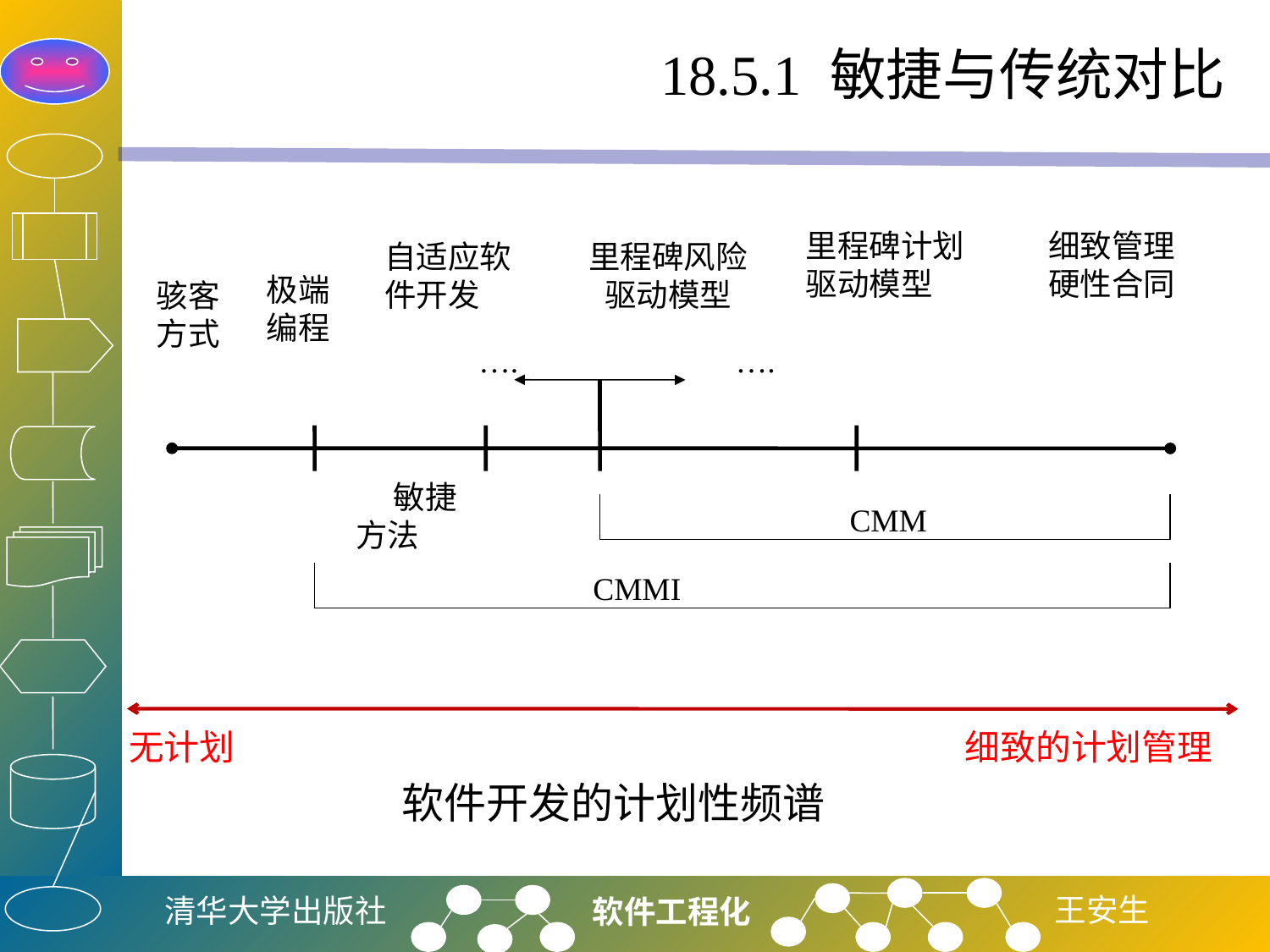

# 18.5.1 敏捷与传统对比

里程碑计划驱动模型
细致管理
硬性合同
自适应软件开发
里程碑风险驱动模型
极端
编程
骇客
方式
….
….

敏捷方法

CMM

CMMI

无计划
细致的计划管理
软件开发的计划性频谱